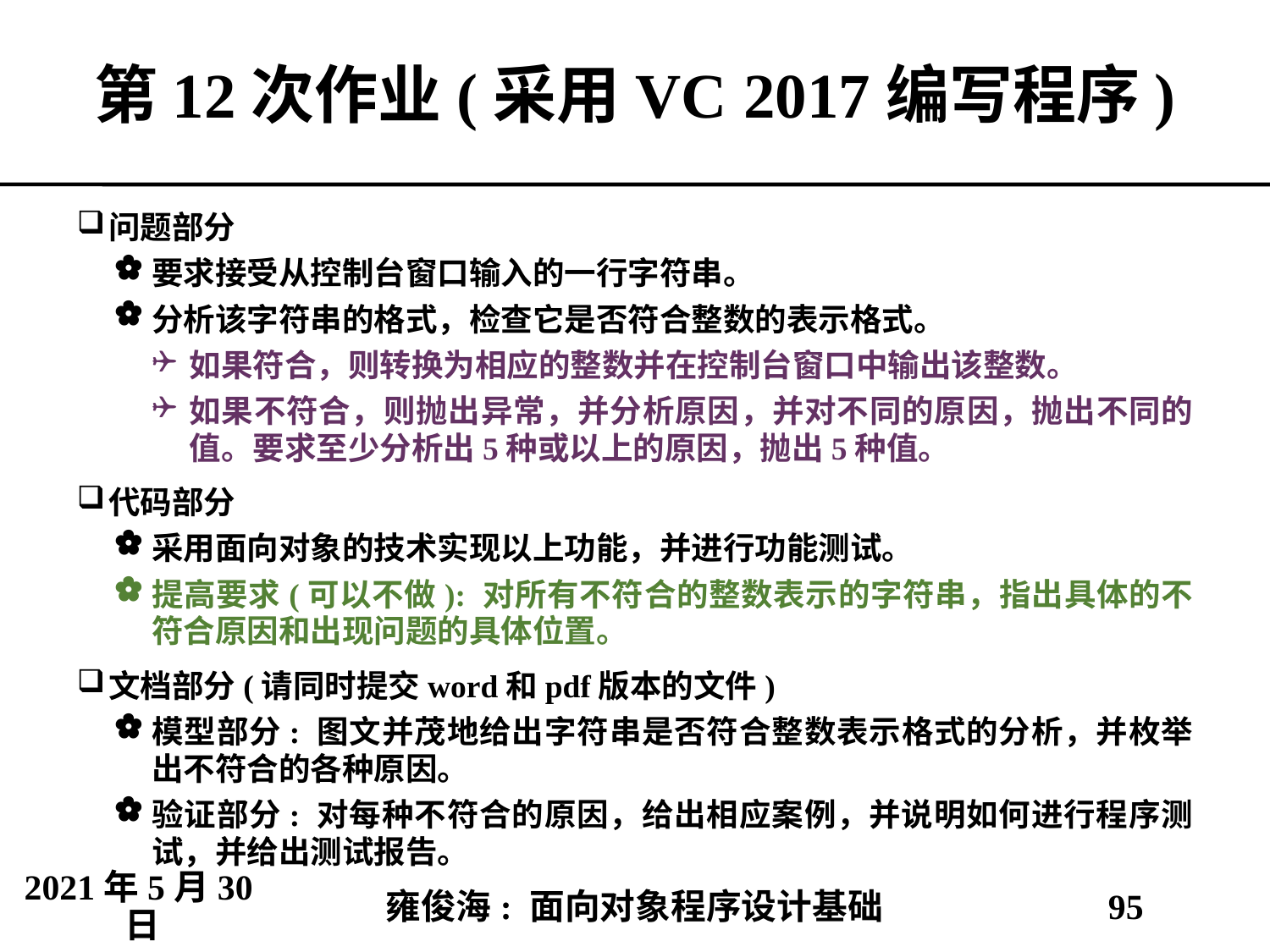

# 第12次作业(采用VC 2017编写程序)

问题部分
要求接受从控制台窗口输入的一行字符串。
分析该字符串的格式，检查它是否符合整数的表示格式。
如果符合，则转换为相应的整数并在控制台窗口中输出该整数。
如果不符合，则抛出异常，并分析原因，并对不同的原因，抛出不同的值。要求至少分析出5种或以上的原因，抛出5种值。
代码部分
采用面向对象的技术实现以上功能，并进行功能测试。
提高要求(可以不做): 对所有不符合的整数表示的字符串，指出具体的不符合原因和出现问题的具体位置。
文档部分(请同时提交word和pdf版本的文件)
模型部分: 图文并茂地给出字符串是否符合整数表示格式的分析，并枚举出不符合的各种原因。
验证部分: 对每种不符合的原因，给出相应案例，并说明如何进行程序测试，并给出测试报告。
2021年5月30日
雍俊海: 面向对象程序设计基础
95